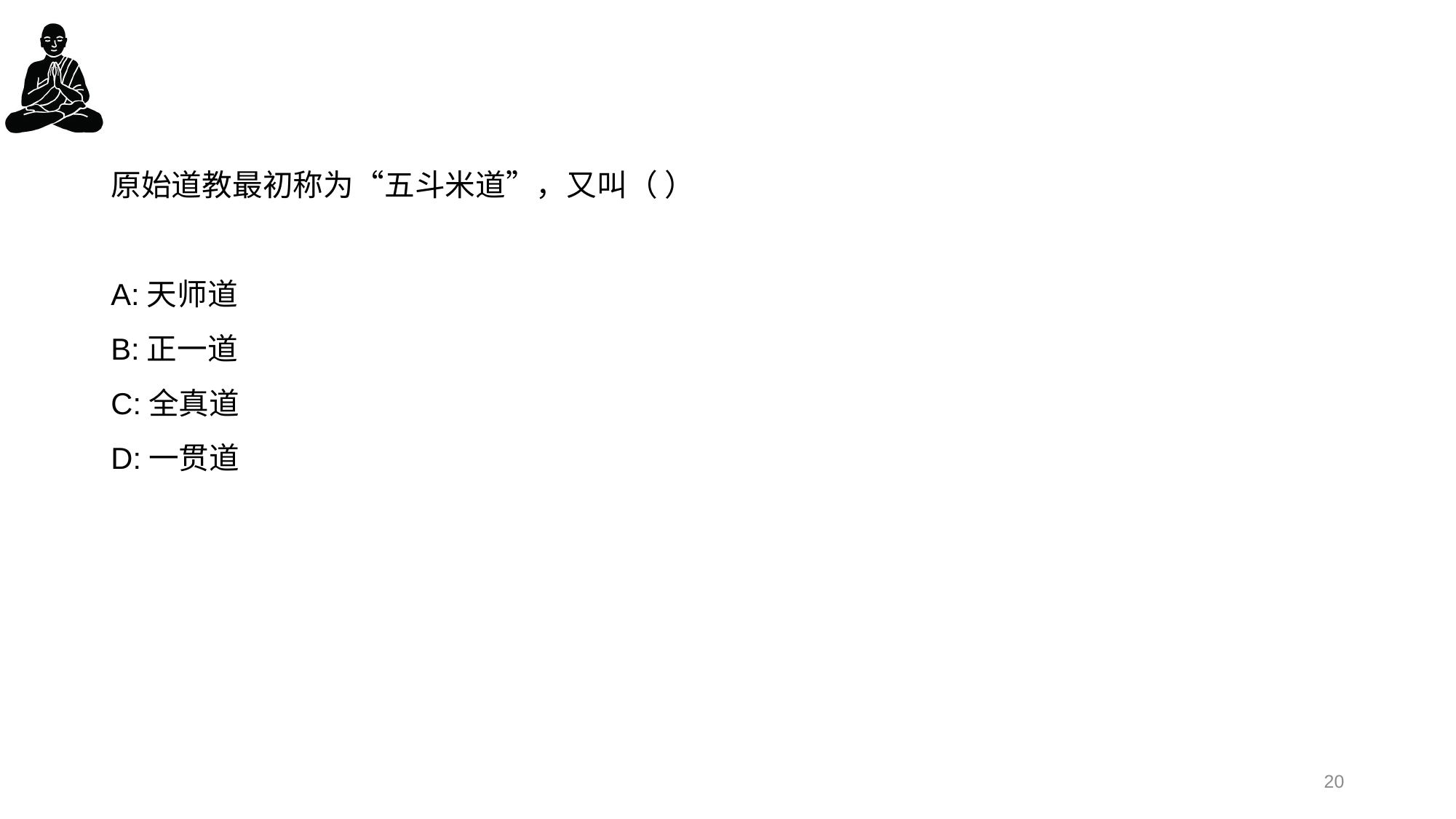

#
原始道教最初称为“五斗米道”，又叫（ ）

A:天师道
B:正一道
C:全真道
D:一贯道

20